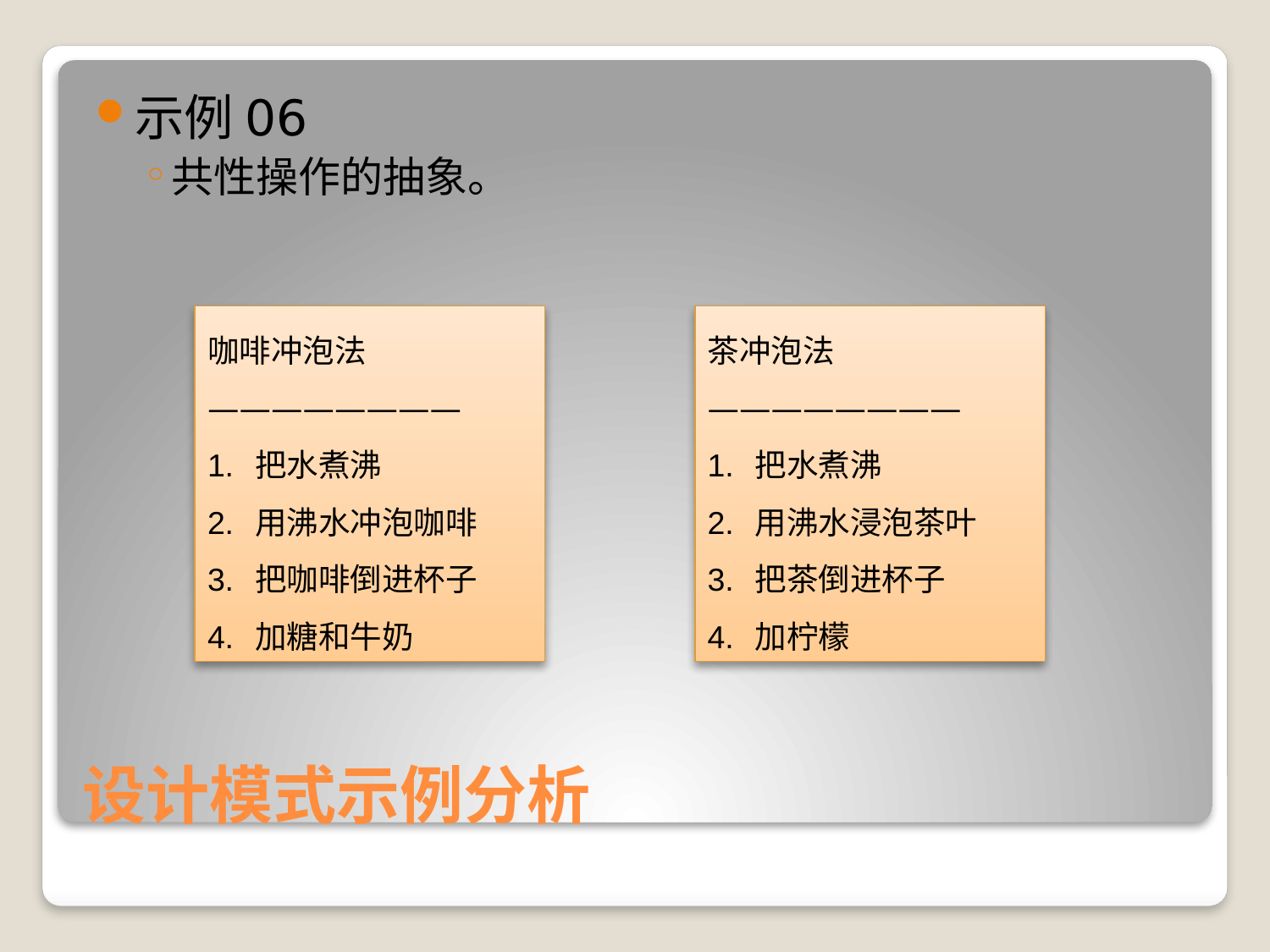

示例06
共性操作的抽象。
咖啡冲泡法
————————
把水煮沸
用沸水冲泡咖啡
把咖啡倒进杯子
加糖和牛奶
茶冲泡法
————————
把水煮沸
用沸水浸泡茶叶
把茶倒进杯子
加柠檬
# 设计模式示例分析